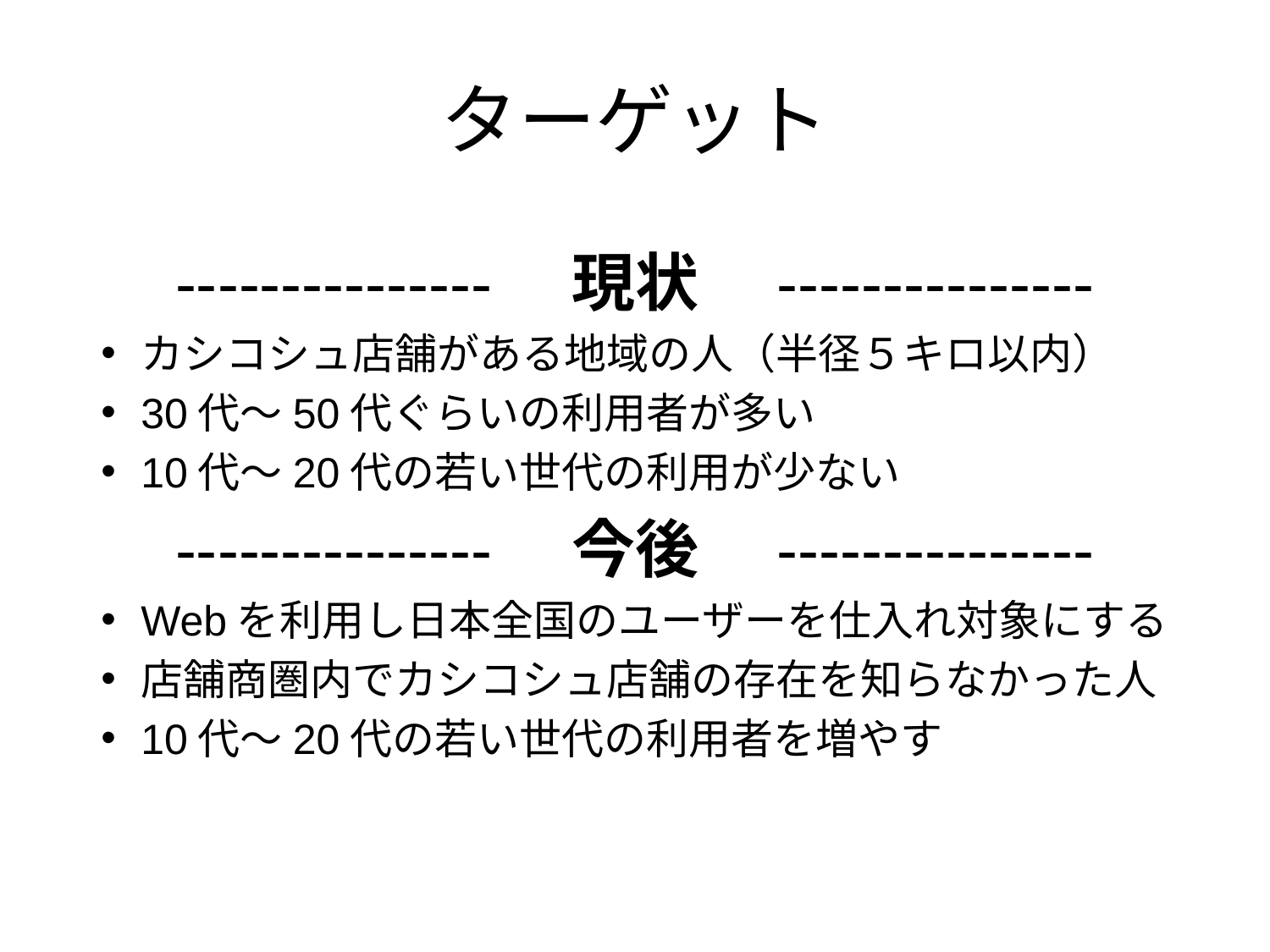

# ターゲット
---------------　現状　---------------
カシコシュ店舗がある地域の人（半径５キロ以内）
30代～50代ぐらいの利用者が多い
10代～20代の若い世代の利用が少ない
---------------　今後　---------------
Webを利用し日本全国のユーザーを仕入れ対象にする
店舗商圏内でカシコシュ店舗の存在を知らなかった人
10代〜20代の若い世代の利用者を増やす